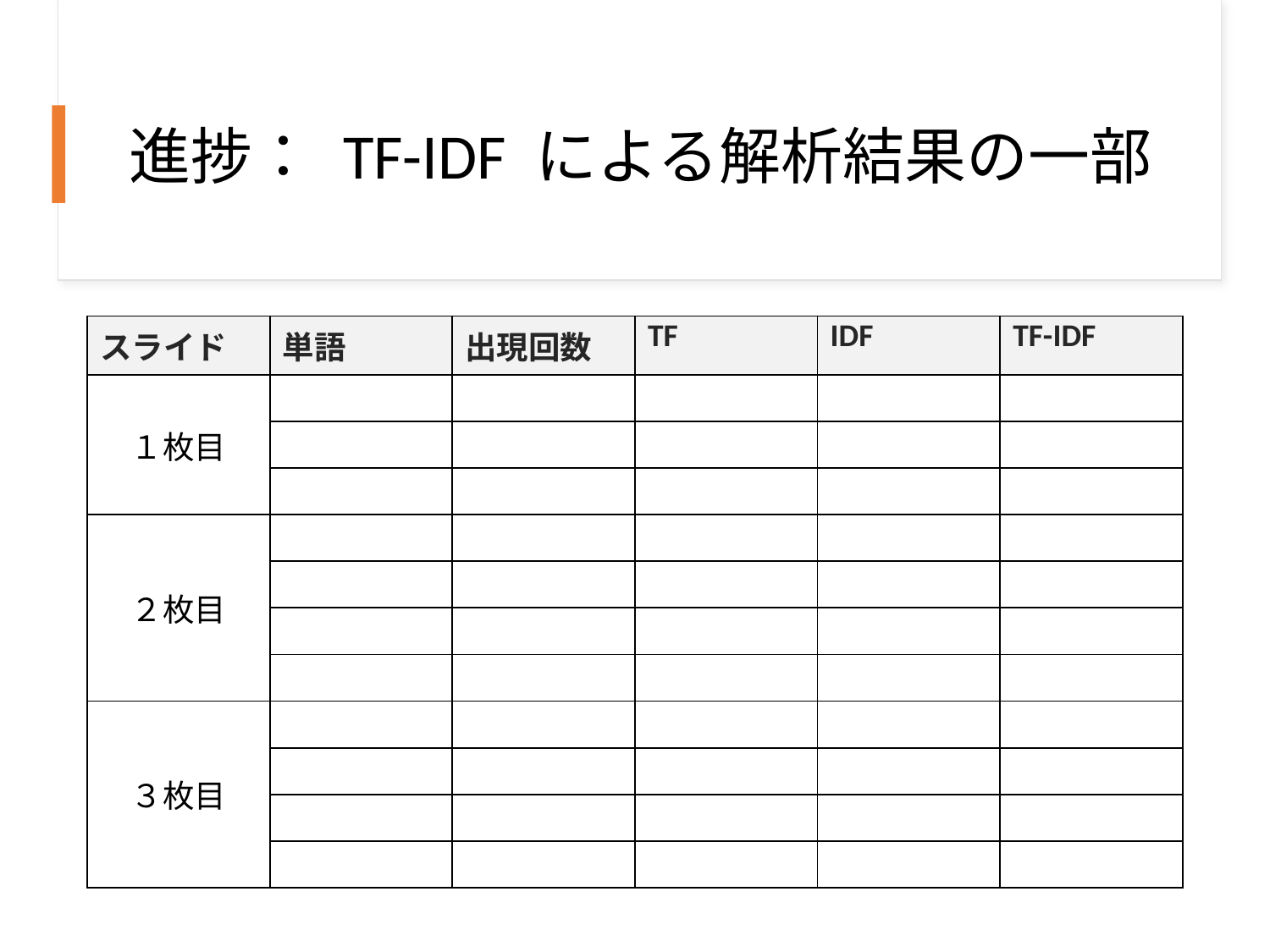

# 進捗： TF-IDF による解析結果の一部

| スライド | 単語 | 出現回数 | TF | IDF | TF-IDF |
| --- | --- | --- | --- | --- | --- |
| １枚目 |  |  |  |  |  |
|  |  |  |  |  |  |
|  |  |  |  |  |  |
| ２枚目 |  |  |  |  |  |
|  |  |  |  |  |  |
|  |  |  |  |  |  |
|  |  |  |  |  |  |
| ３枚目 |  |  |  |  |  |
|  |  |  |  |  |  |
|  |  |  |  |  |  |
|  |  |  |  |  |  |